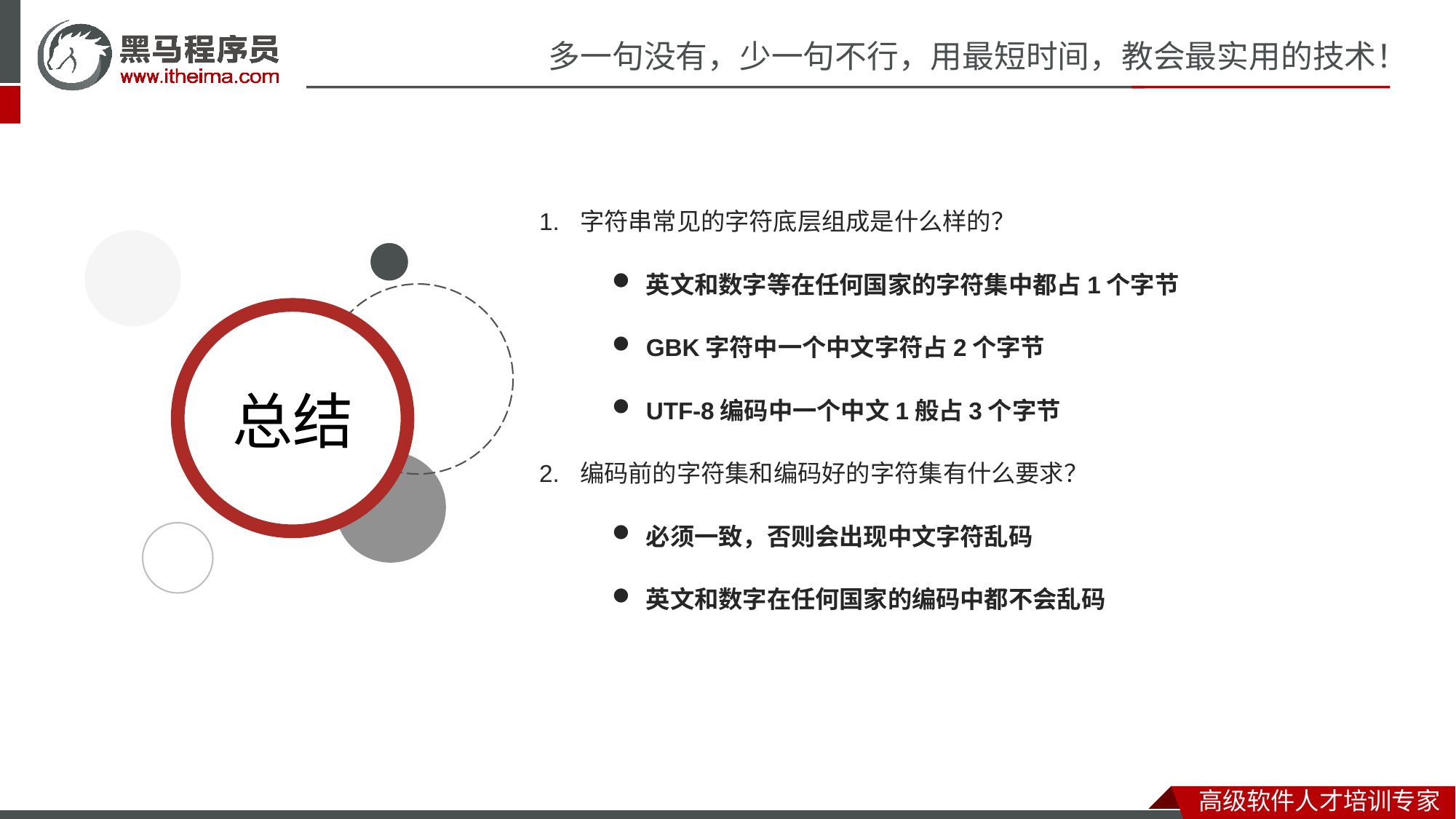

字符串常见的字符底层组成是什么样的？
英文和数字等在任何国家的字符集中都占1个字节
GBK字符中一个中文字符占2个字节
UTF-8编码中一个中文1般占3个字节
编码前的字符集和编码好的字符集有什么要求？
必须一致，否则会出现中文字符乱码
英文和数字在任何国家的编码中都不会乱码